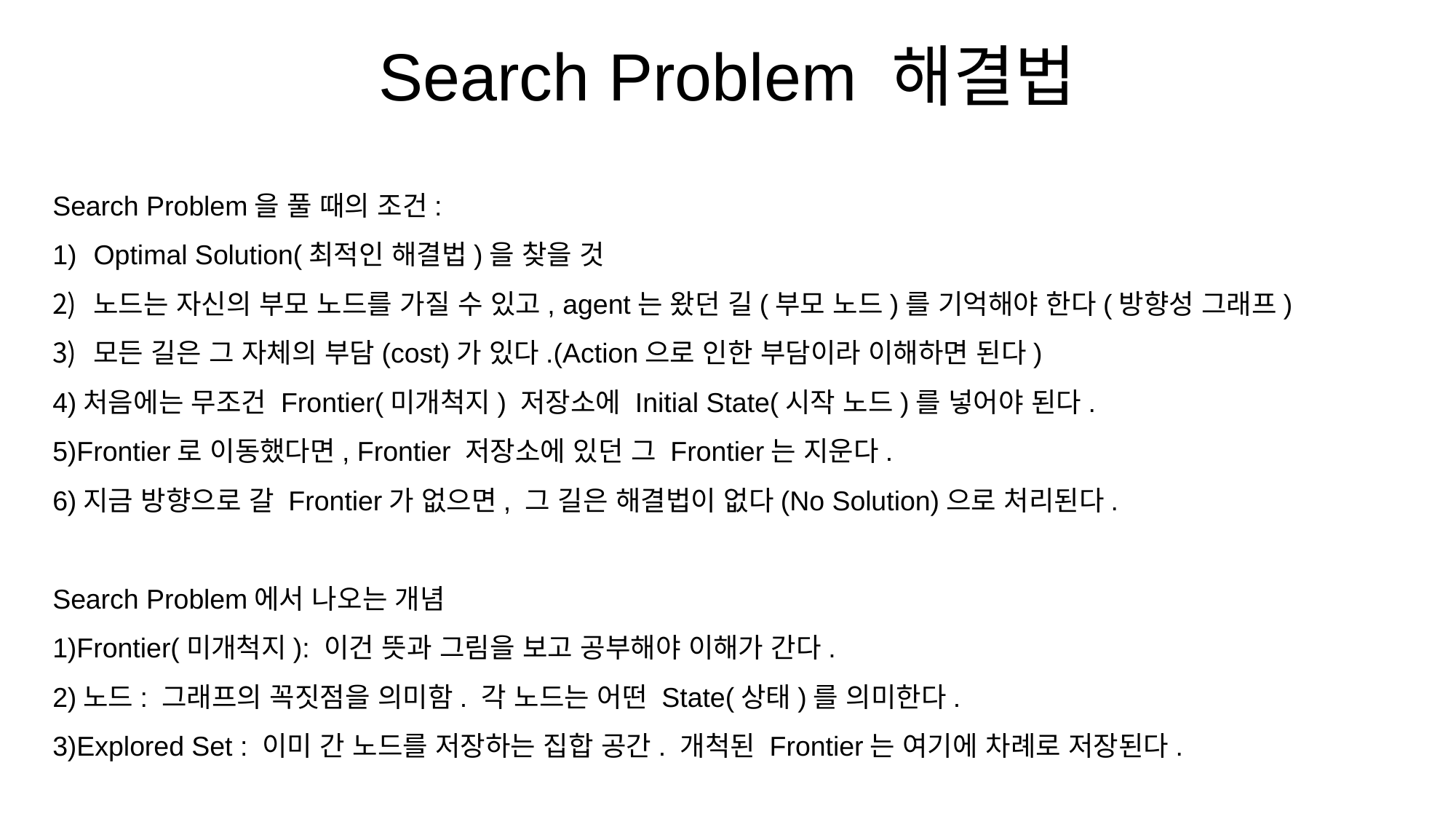

# Search Problem 해결법
Search Problem을 풀 때의 조건:
Optimal Solution(최적인 해결법)을 찾을 것
노드는 자신의 부모 노드를 가질 수 있고, agent는 왔던 길(부모 노드)를 기억해야 한다(방향성 그래프)
모든 길은 그 자체의 부담(cost)가 있다.(Action으로 인한 부담이라 이해하면 된다)
4)처음에는 무조건 Frontier(미개척지) 저장소에 Initial State(시작 노드)를 넣어야 된다.
5)Frontier로 이동했다면, Frontier 저장소에 있던 그 Frontier는 지운다.
6)지금 방향으로 갈 Frontier가 없으면, 그 길은 해결법이 없다(No Solution)으로 처리된다.

Search Problem에서 나오는 개념
1)Frontier(미개척지): 이건 뜻과 그림을 보고 공부해야 이해가 간다.
2)노드: 그래프의 꼭짓점을 의미함. 각 노드는 어떤 State(상태)를 의미한다.
3)Explored Set : 이미 간 노드를 저장하는 집합 공간. 개척된 Frontier는 여기에 차례로 저장된다.